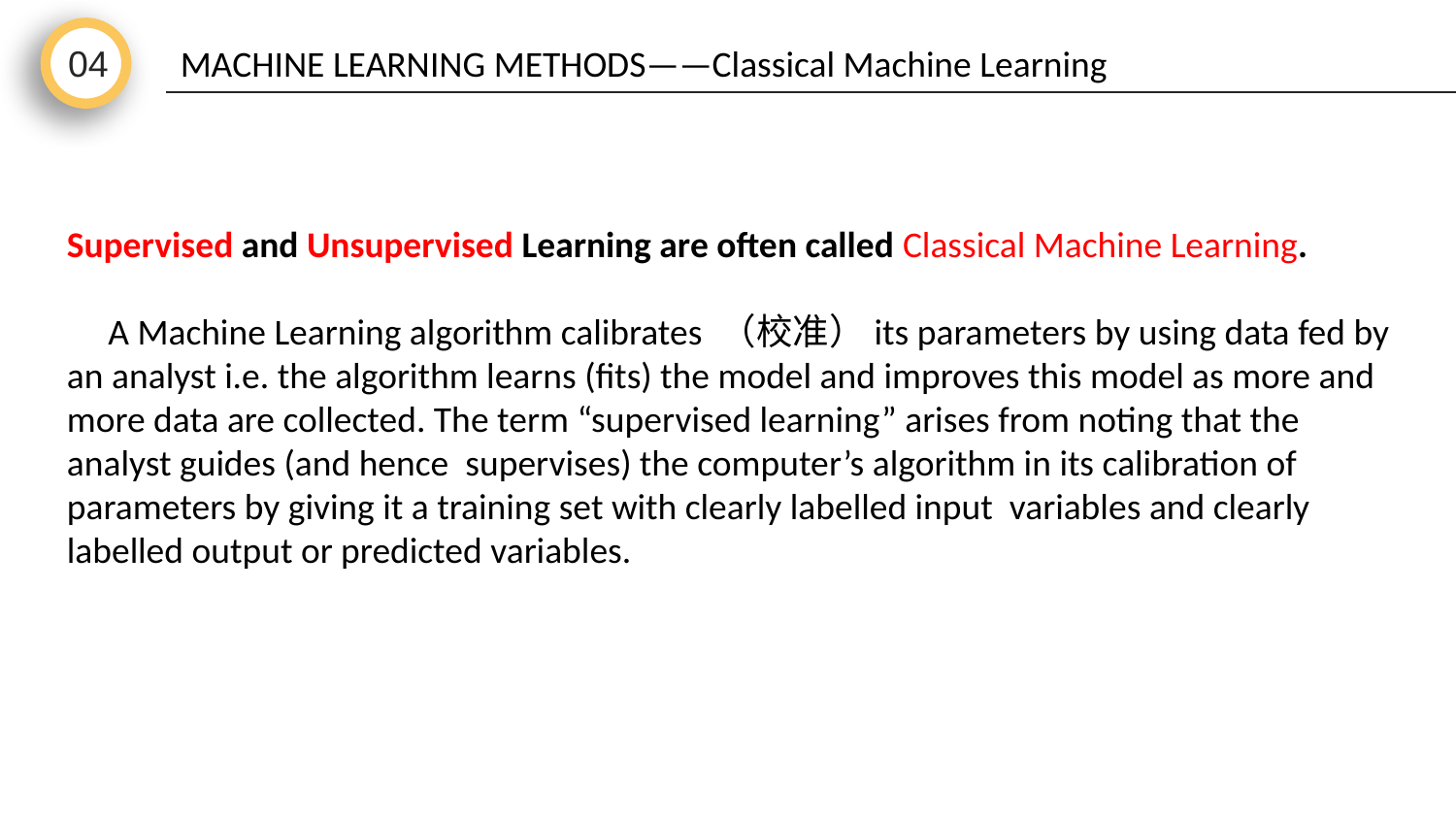

04
MACHINE LEARNING METHODS——Classical Machine Learning

Supervised and Unsupervised Learning are often called Classical Machine Learning.

     A Machine Learning algorithm calibrates （校准）its parameters by using data fed by an analyst i.e. the algorithm learns (fits) the model and improves this model as more and more data are collected. The term “supervised learning” arises from noting that the analyst guides (and hence  supervises) the computer’s algorithm in its calibration of parameters by giving it a training set with clearly labelled input  variables and clearly labelled output or predicted variables.